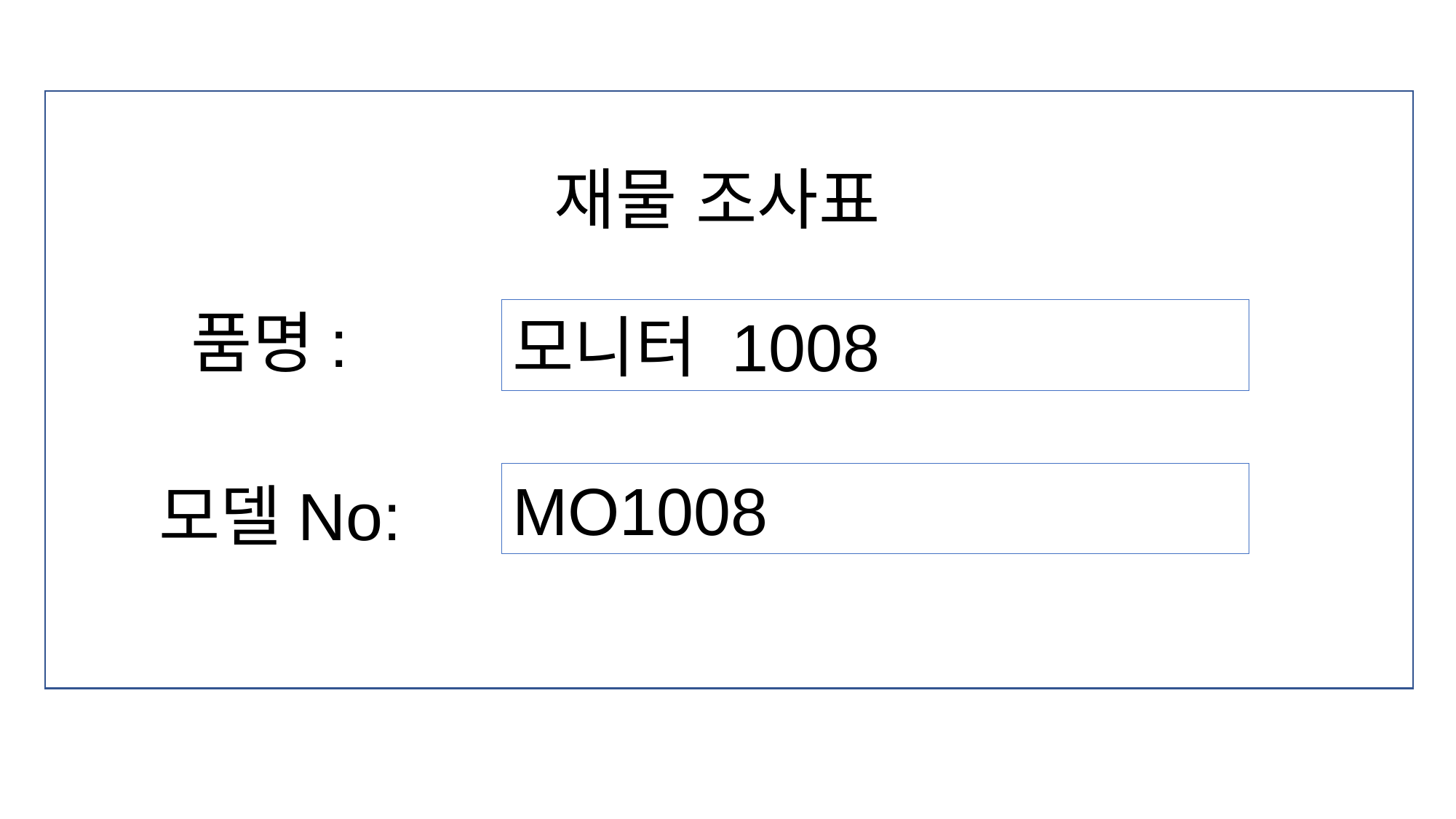

재물 조사표
품명:
모니터 1008
MO1008
모델No: